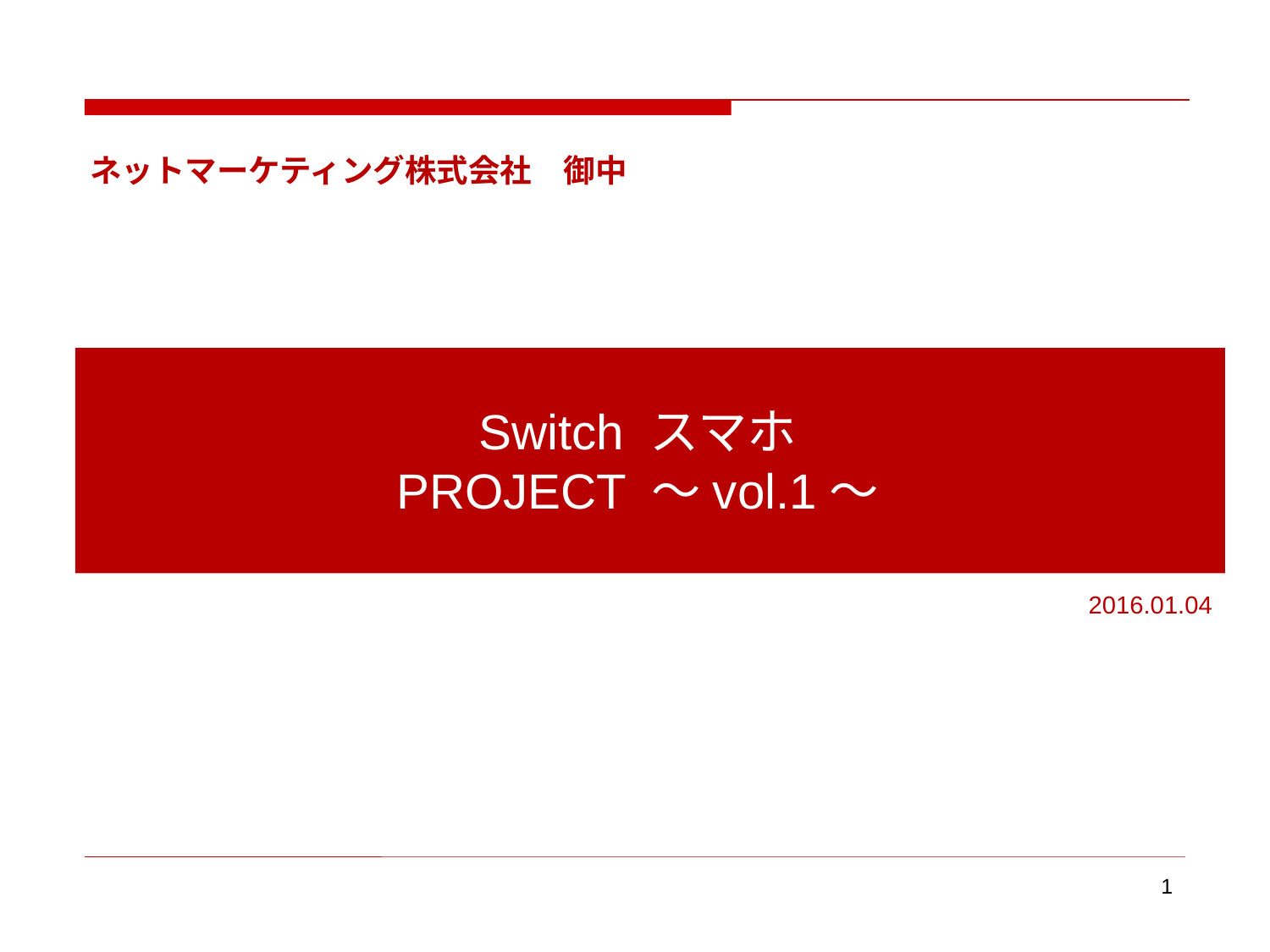

ネットマーケティング株式会社　御中

Switch スマホ
PROJECT ～vol.1～
2016.01.04
1